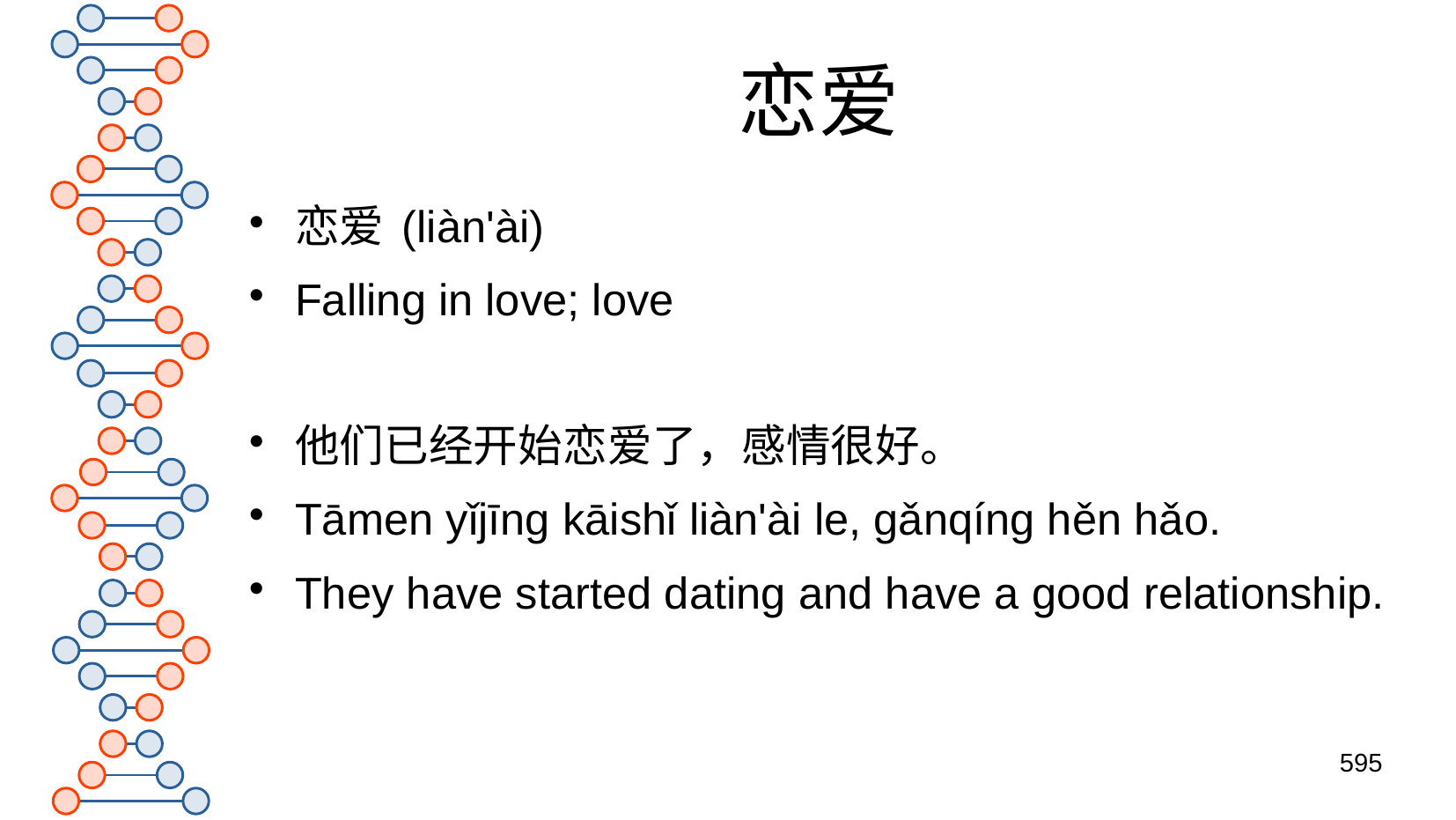

# 恋爱
恋爱 (liàn'ài)
Falling in love; love

他们已经开始恋爱了，感情很好。
Tāmen yǐjīng kāishǐ liàn'ài le, gǎnqíng hěn hǎo.
They have started dating and have a good relationship.
595